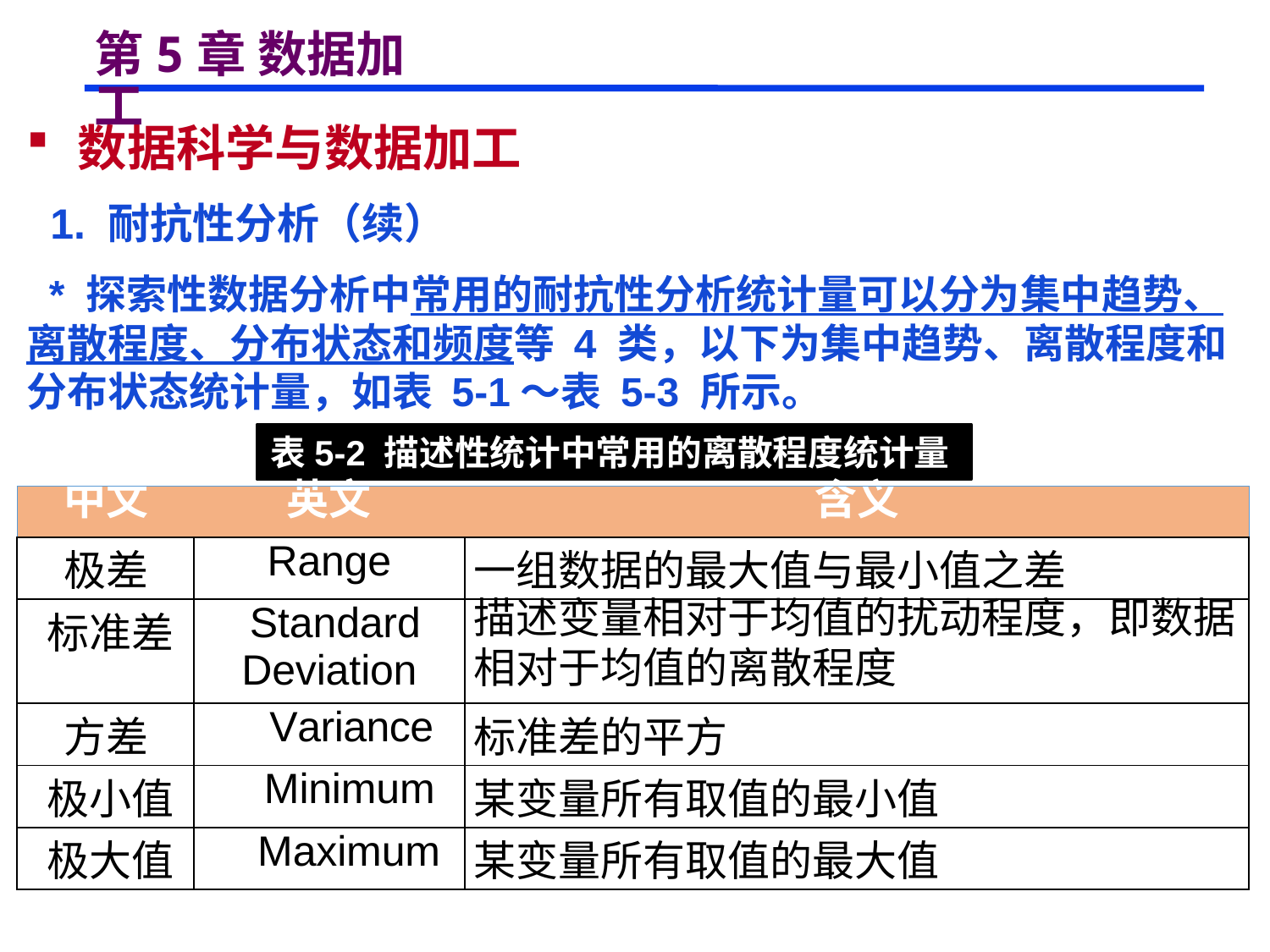

# 第5章 数据加工
 数据科学与数据加工
  1. 耐抗性分析（续）
  * 探索性数据分析中常用的耐抗性分析统计量可以分为集中趋势、离散程度、分布状态和频度等 4 类，以下为集中趋势、离散程度和分布状态统计量，如表 5-1～表 5-3 所示。
表5-2 描述性统计中常用的离散程度统计量
| 中文 | 英文 | 含义 |
| --- | --- | --- |
| 极差 | Range | 一组数据的最大值与最小值之差 |
| 标准差 | Standard Deviation | 描述变量相对于均值的扰动程度，即数据 相对于均值的离散程度 |
| 方差 | Variance | 标准差的平方 |
| 极小值 | Minimum | 某变量所有取值的最小值 |
| 极大值 | Maximum | 某变量所有取值的最大值 |